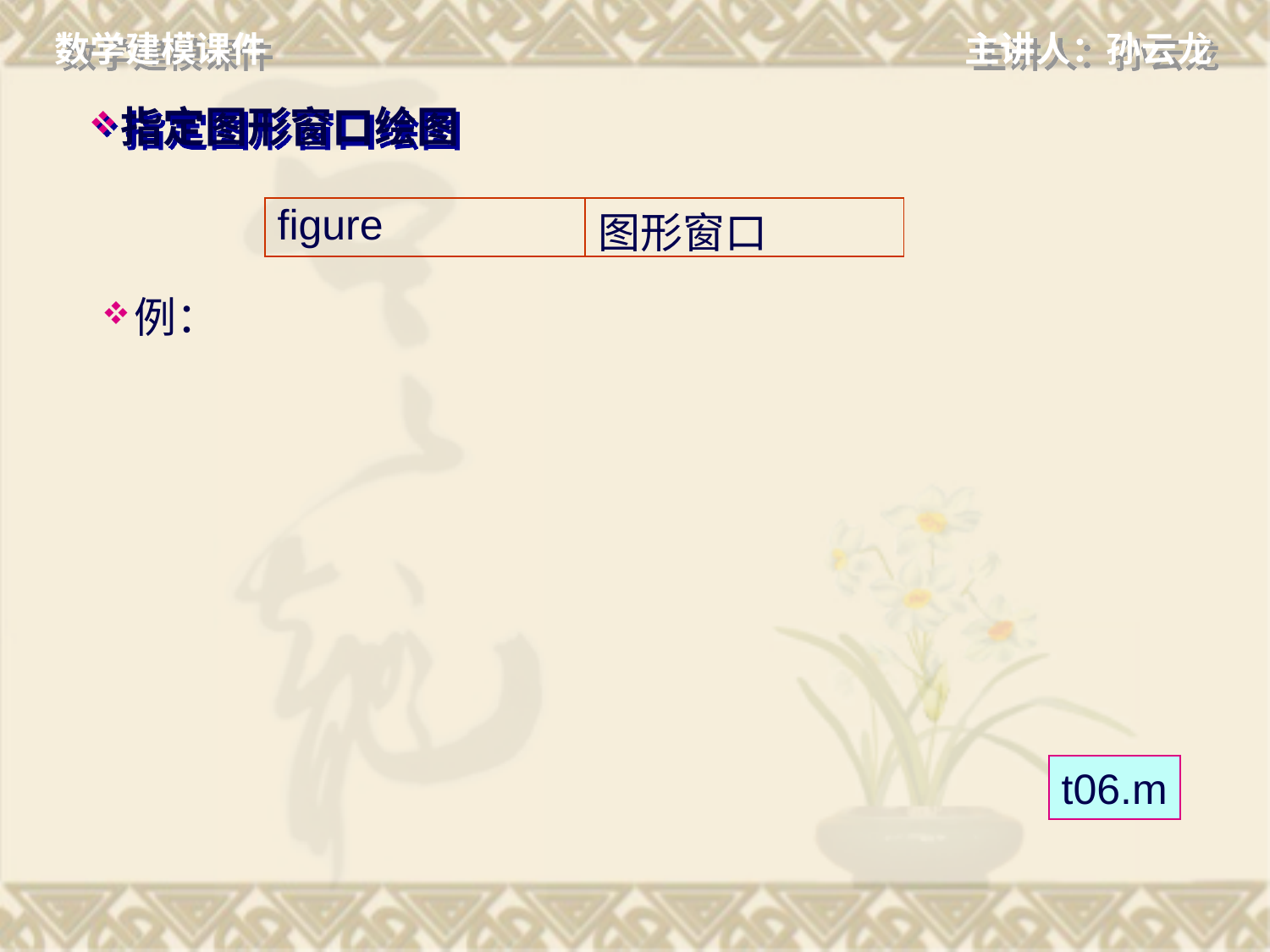

# 指定图形窗口绘图
| figure | 图形窗口 |
| --- | --- |
例：
t06.m